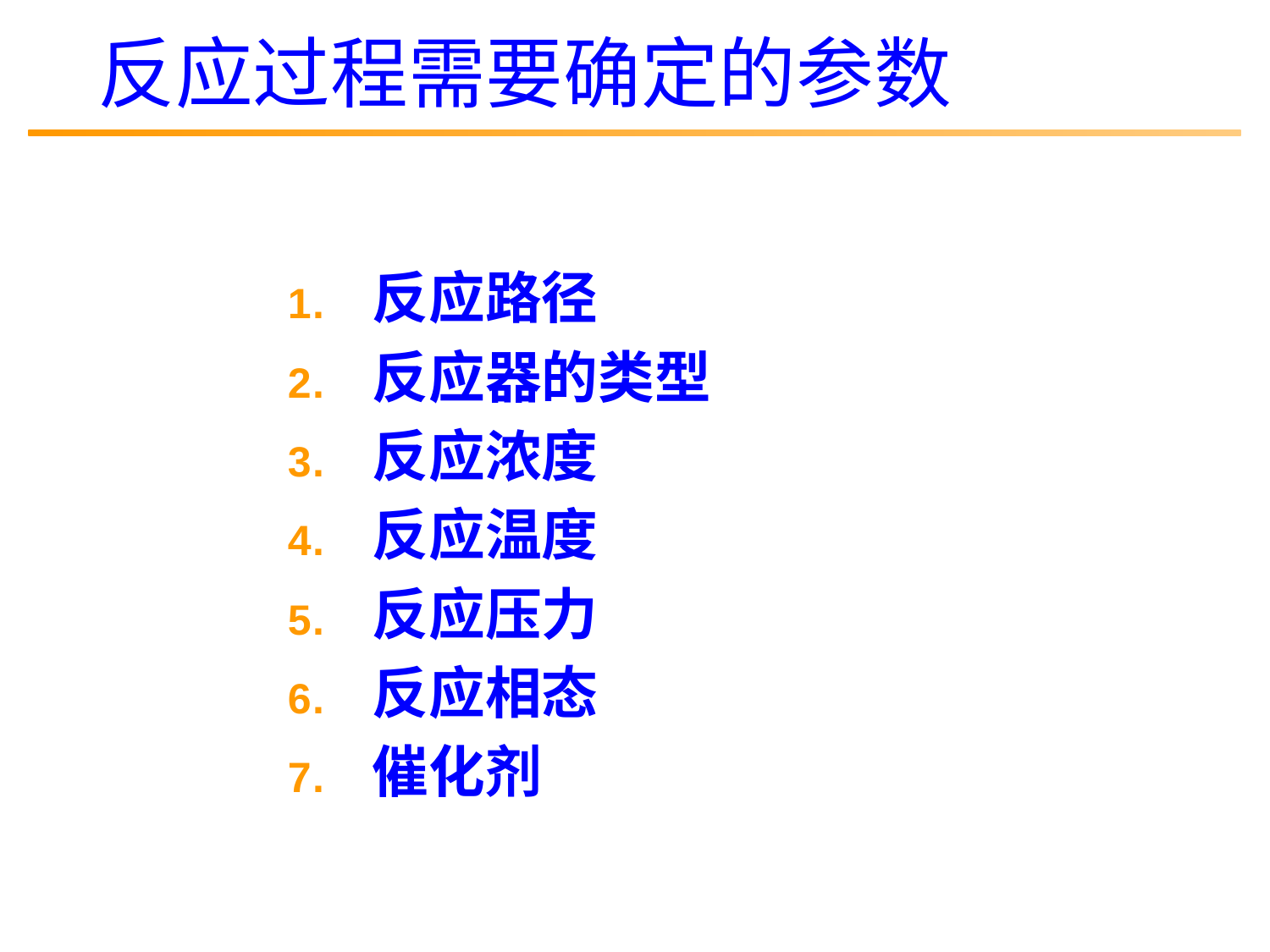

# 反应过程需要确定的参数
反应路径
反应器的类型
反应浓度
反应温度
反应压力
反应相态
催化剂